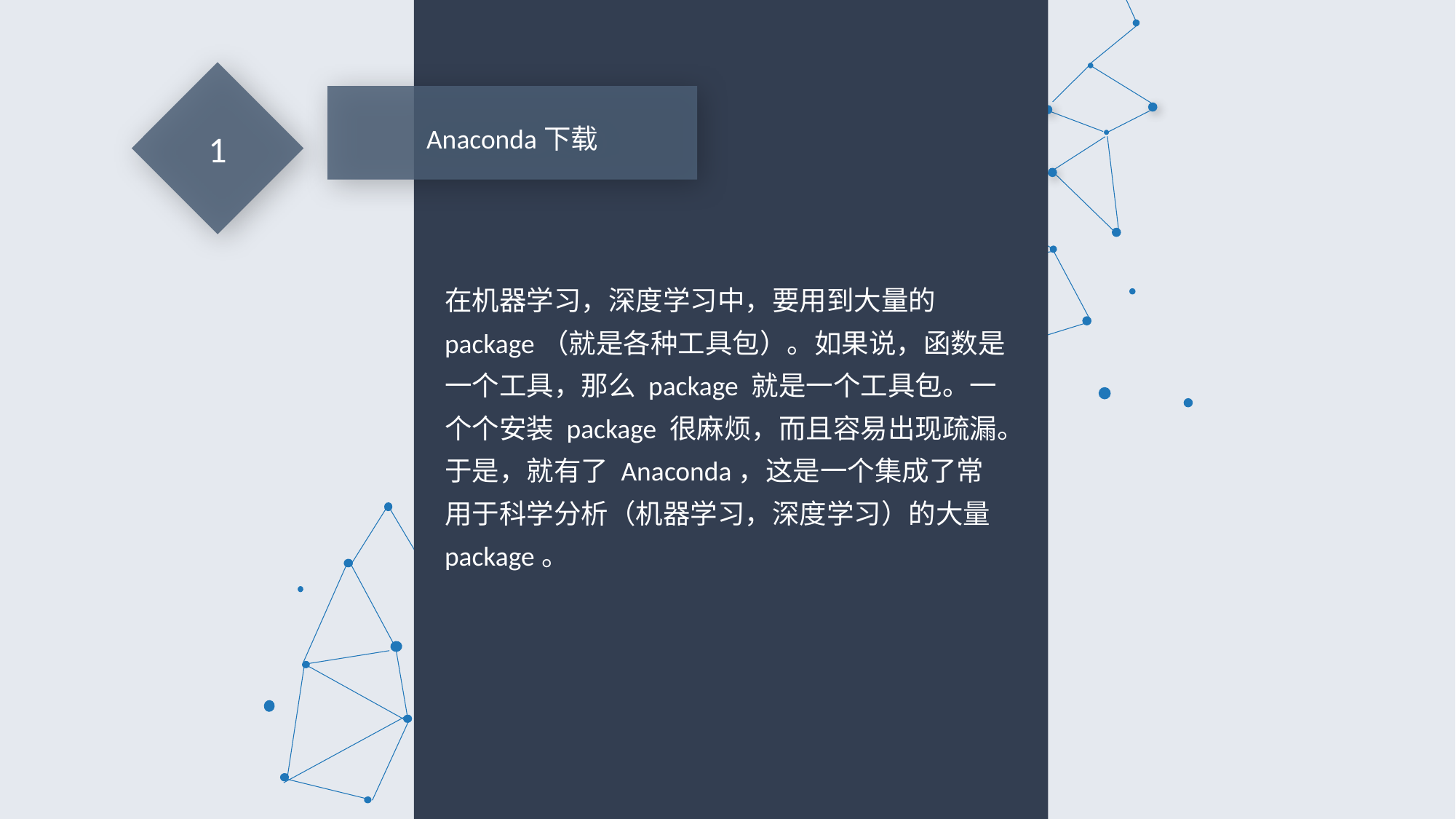

1
Anaconda下载
在机器学习，深度学习中，要用到大量的 package（就是各种工具包）。如果说，函数是一个工具，那么 package 就是一个工具包。一个个安装 package 很麻烦，而且容易出现疏漏。于是，就有了 Anaconda，这是一个集成了常用于科学分析（机器学习，深度学习）的大量package。